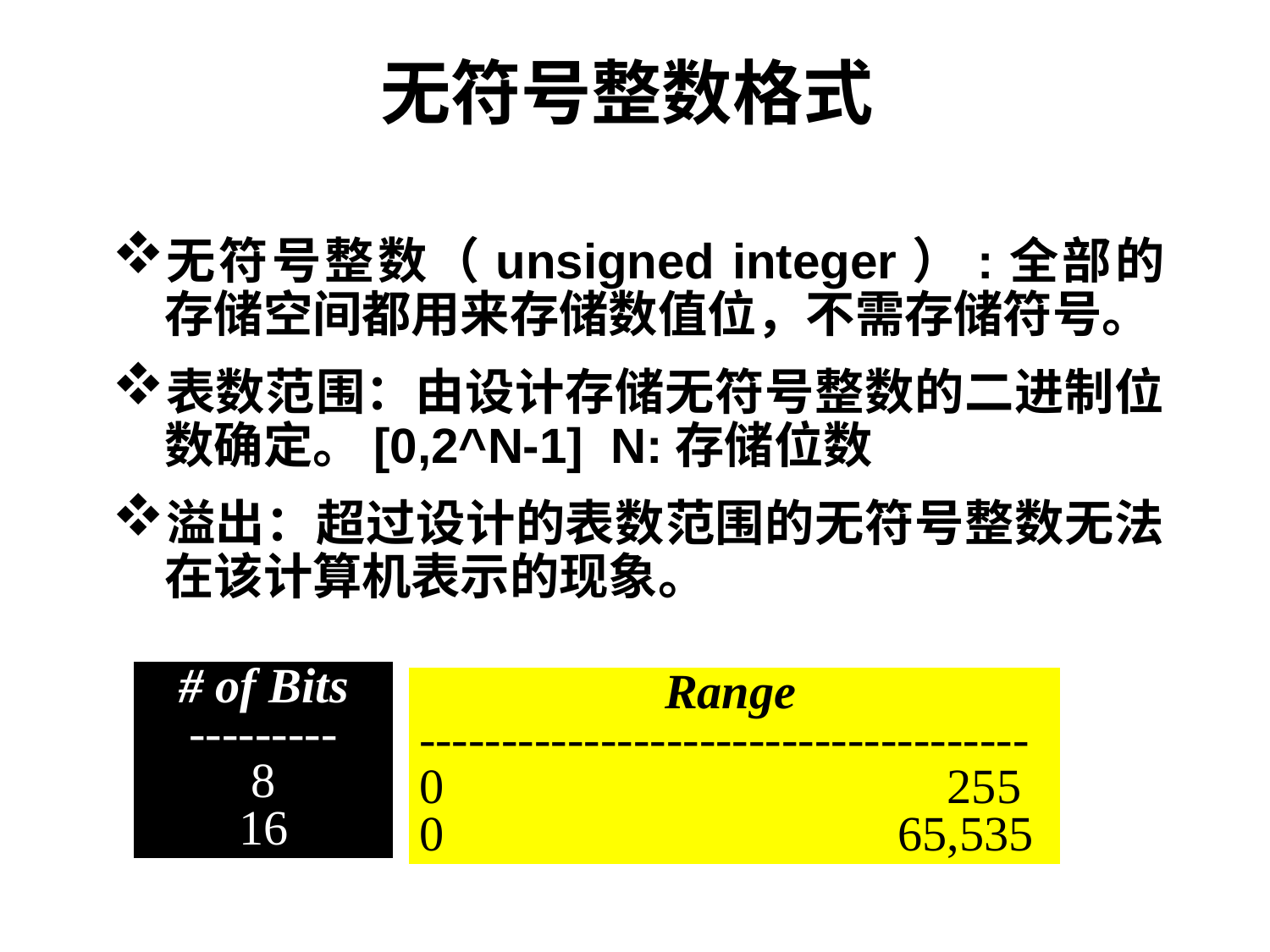

# 无符号整数格式

无符号整数（unsigned integer）:全部的存储空间都用来存储数值位，不需存储符号。
表数范围：由设计存储无符号整数的二进制位数确定。[0,2^N-1]  N:存储位数
溢出：超过设计的表数范围的无符号整数无法在该计算机表示的现象。
 # of Bits
---------
8
16
                    Range
-------------------------------------
0                                         255
0                                     65,535